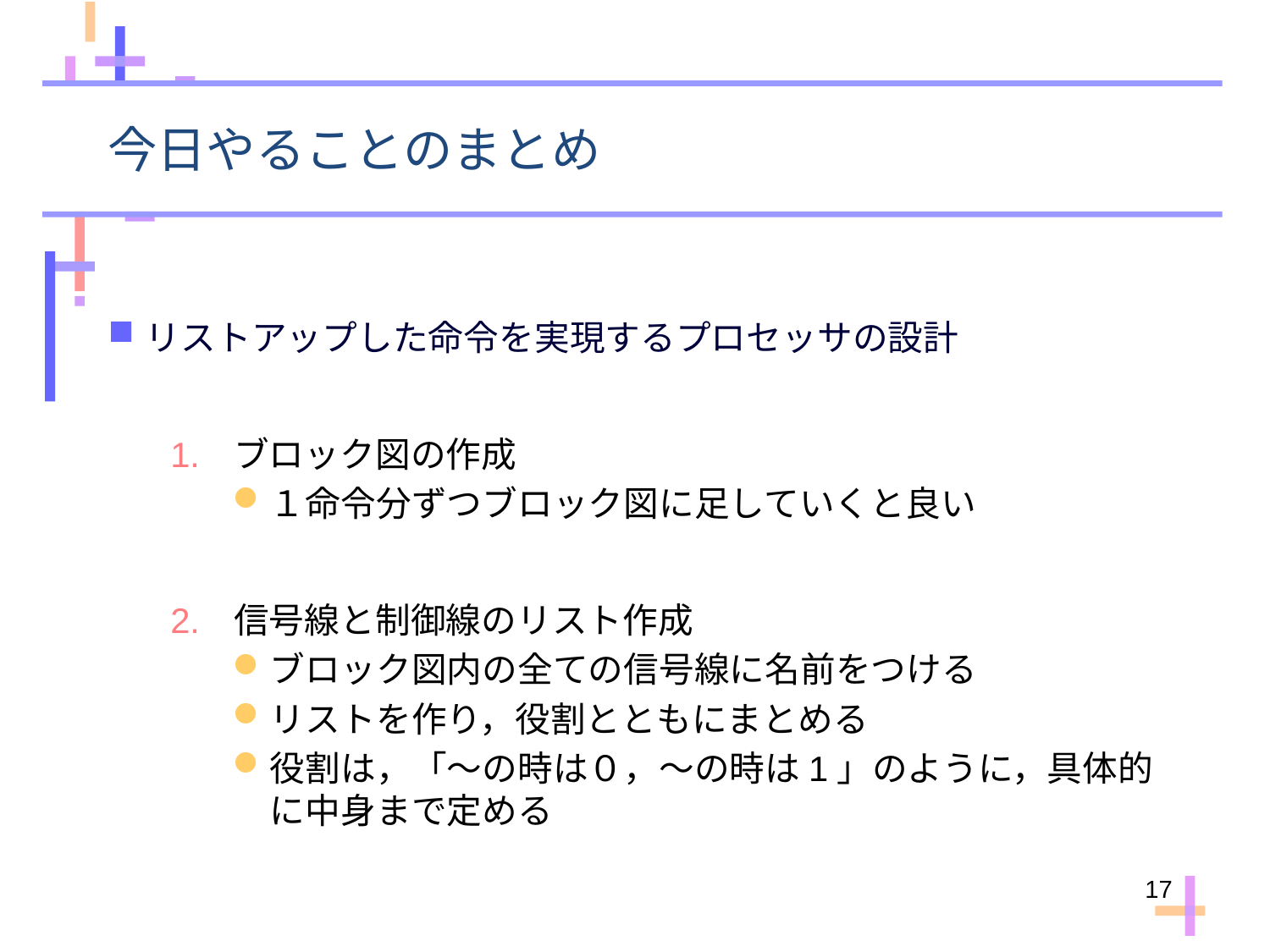

# 今日やることのまとめ
リストアップした命令を実現するプロセッサの設計

ブロック図の作成
１命令分ずつブロック図に足していくと良い

信号線と制御線のリスト作成
ブロック図内の全ての信号線に名前をつける
リストを作り，役割とともにまとめる
役割は，「～の時は０，～の時は1」のように，具体的に中身まで定める
17